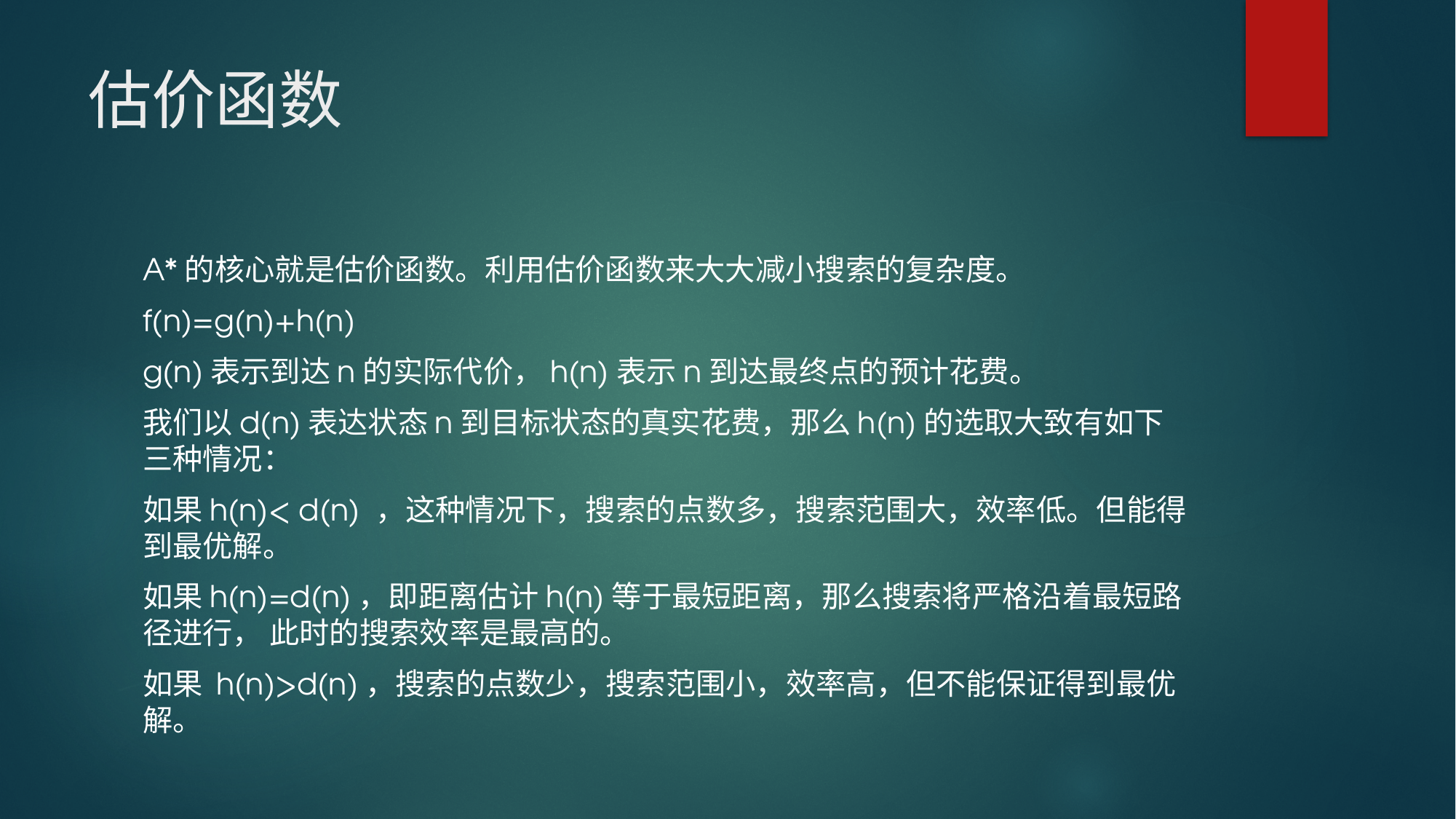

# 估价函数
A*的核心就是估价函数。利用估价函数来大大减小搜索的复杂度。
f(n)=g(n)+h(n)
g(n)表示到达n的实际代价，h(n)表示n到达最终点的预计花费。
我们以d(n)表达状态n到目标状态的真实花费，那么h(n)的选取大致有如下三种情况：
如果h(n)< d(n) ，这种情况下，搜索的点数多，搜索范围大，效率低。但能得到最优解。
如果h(n)=d(n)，即距离估计h(n)等于最短距离，那么搜索将严格沿着最短路径进行， 此时的搜索效率是最高的。
如果 h(n)>d(n)，搜索的点数少，搜索范围小，效率高，但不能保证得到最优解。